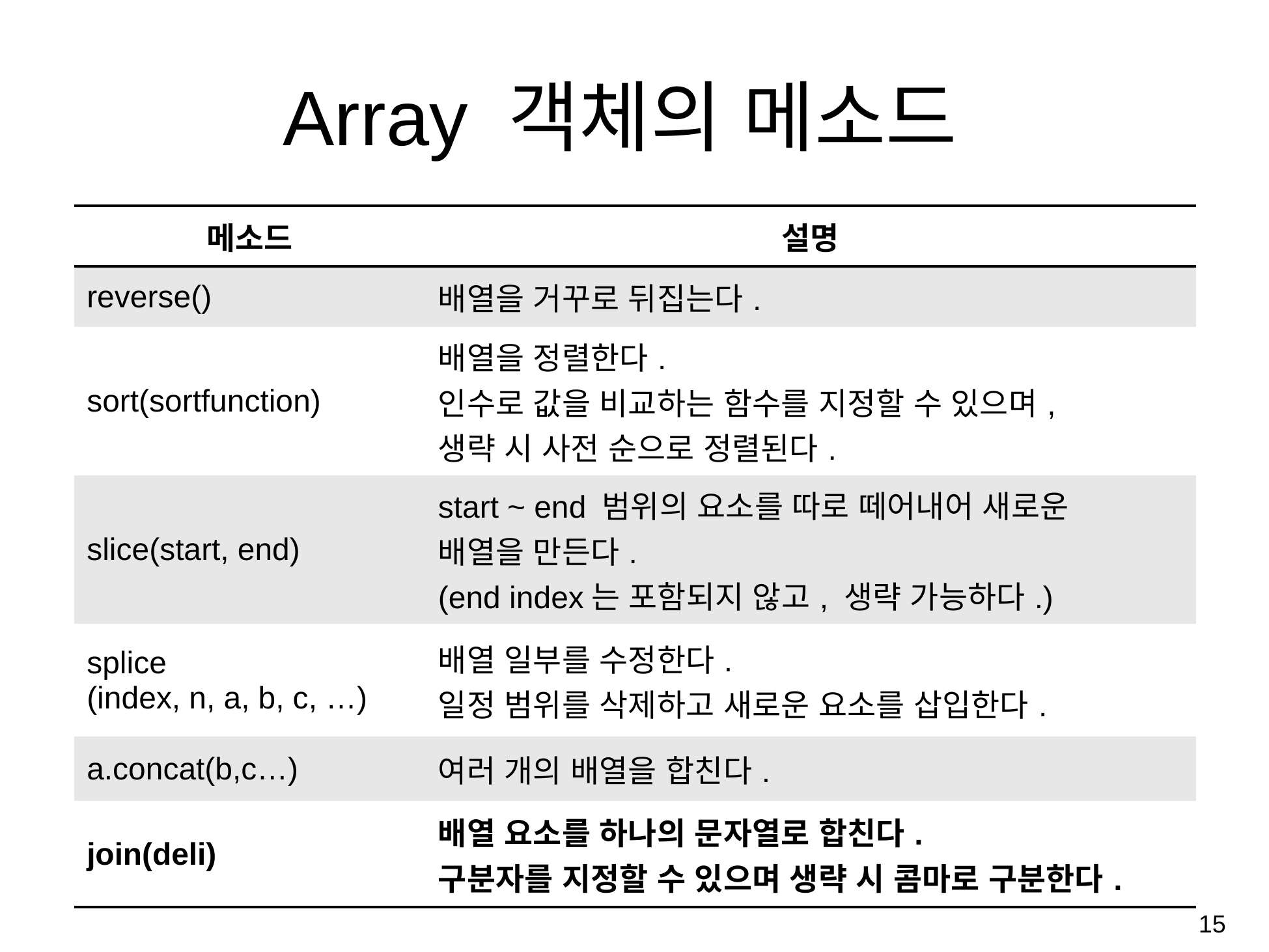

# Array 객체의 메소드
| 메소드 | 설명 |
| --- | --- |
| reverse() | 배열을 거꾸로 뒤집는다. |
| sort(sortfunction) | 배열을 정렬한다. 인수로 값을 비교하는 함수를 지정할 수 있으며, 생략 시 사전 순으로 정렬된다. |
| slice(start, end) | start ~ end 범위의 요소를 따로 떼어내어 새로운 배열을 만든다. (end index는 포함되지 않고, 생략 가능하다.) |
| splice (index, n, a, b, c, …) | 배열 일부를 수정한다. 일정 범위를 삭제하고 새로운 요소를 삽입한다. |
| a.concat(b,c…) | 여러 개의 배열을 합친다. |
| join(deli) | 배열 요소를 하나의 문자열로 합친다. 구분자를 지정할 수 있으며 생략 시 콤마로 구분한다. |
15